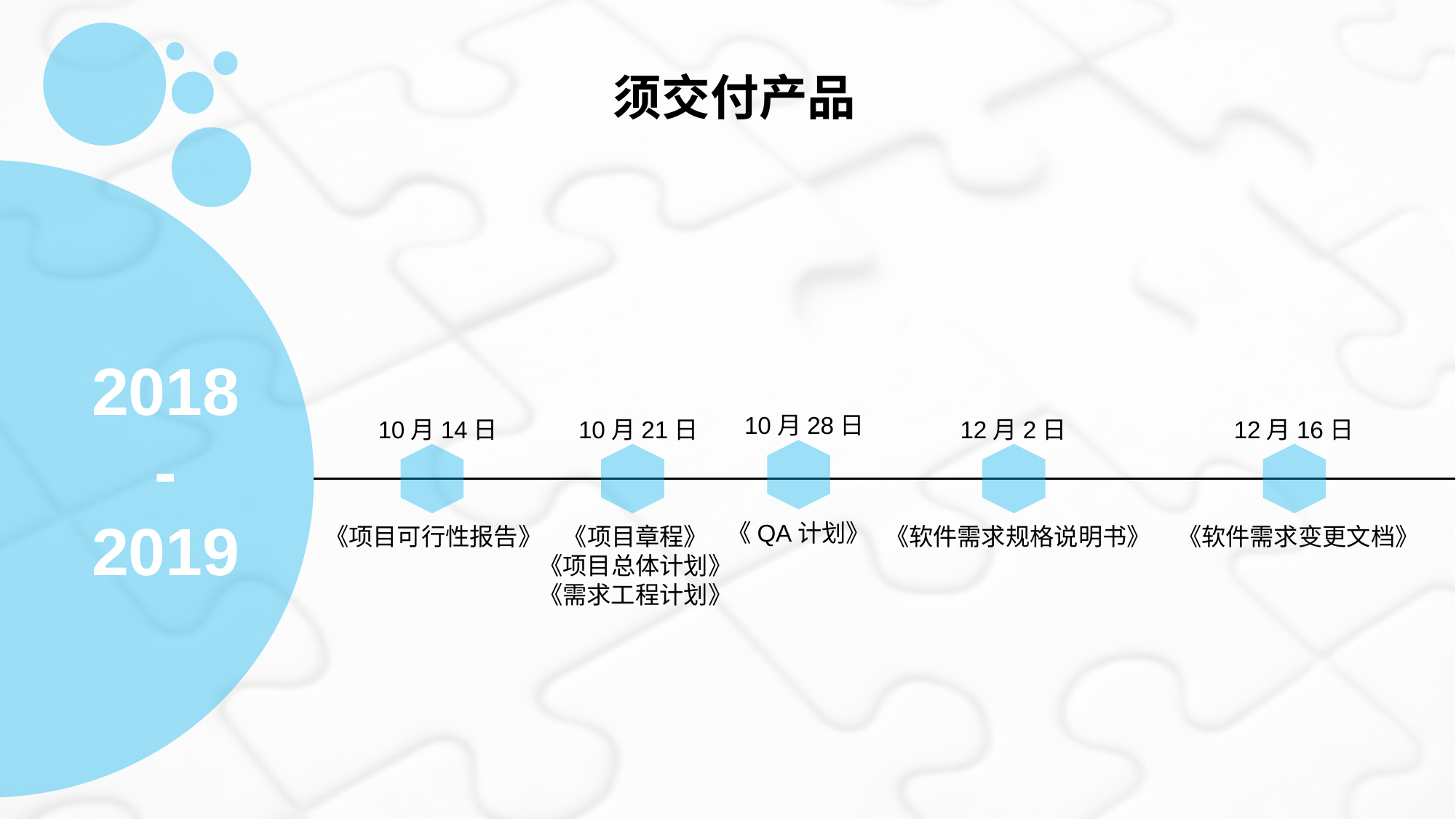

须交付产品

2018
-
2019
10月28日

《QA计划》
10月14日

《项目可行性报告》
10月21日

《项目章程》
《项目总体计划》
《需求工程计划》
12月2日

《软件需求规格说明书》
12月16日

《软件需求变更文档》